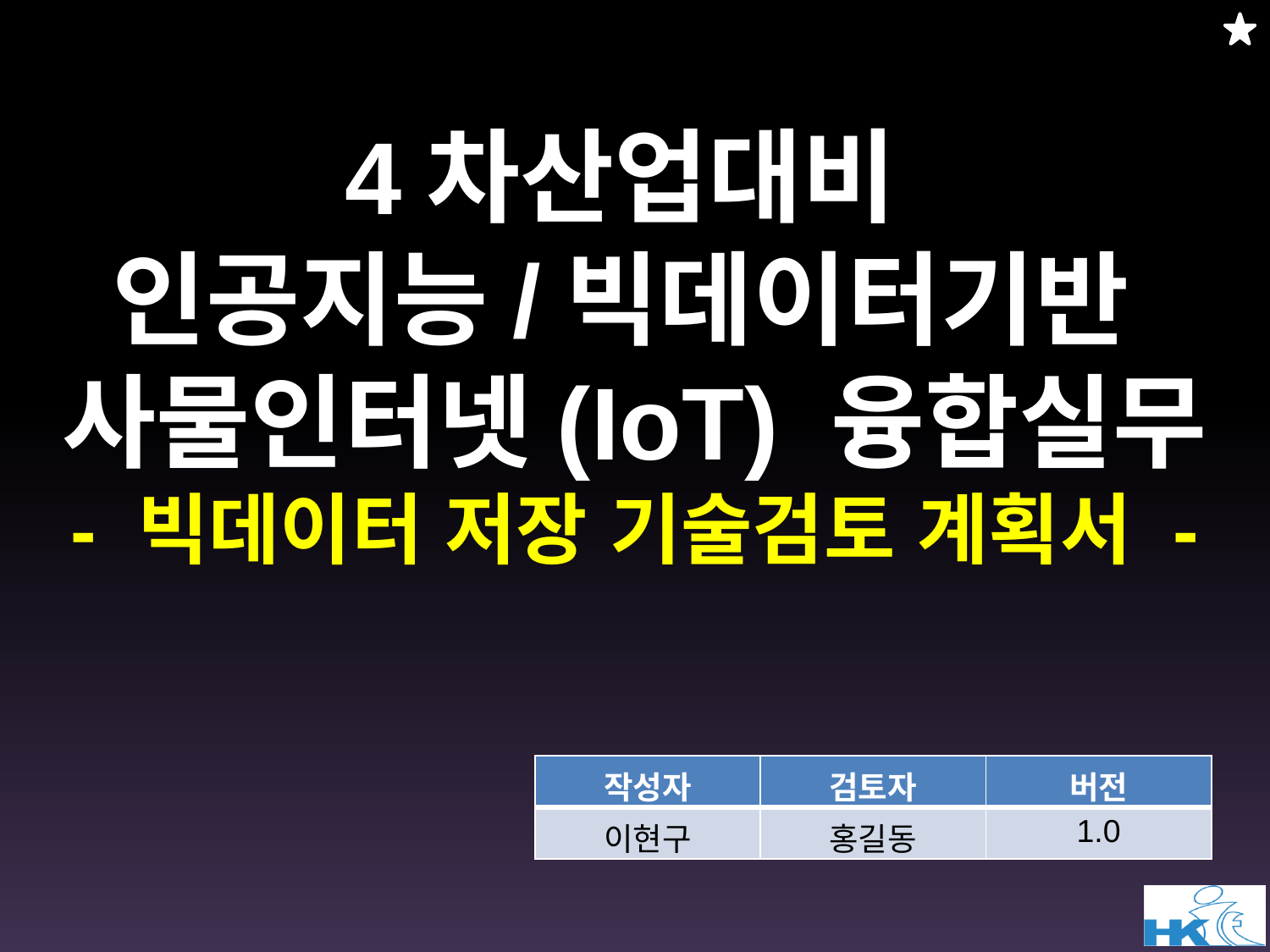

4차산업대비
인공지능/빅데이터기반
사물인터넷(IoT) 융합실무
- 빅데이터 저장 기술검토 계획서 -
| 작성자 | 검토자 | 버전 |
| --- | --- | --- |
| 이현구 | 홍길동 | 1.0 |